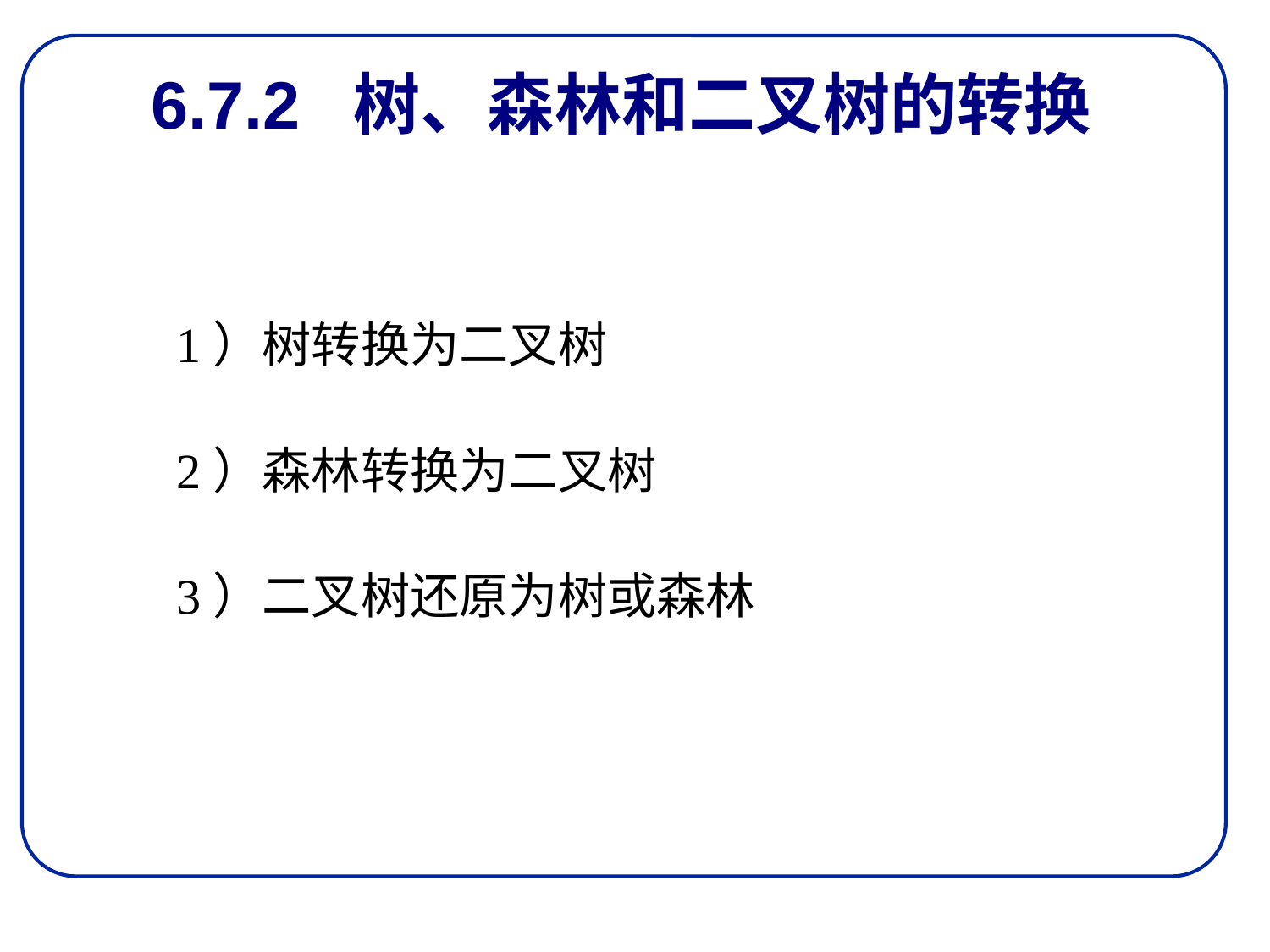

# 6.7.2  树、森林和二叉树的转换
         1）树转换为二叉树
         2）森林转换为二叉树
         3）二叉树还原为树或森林